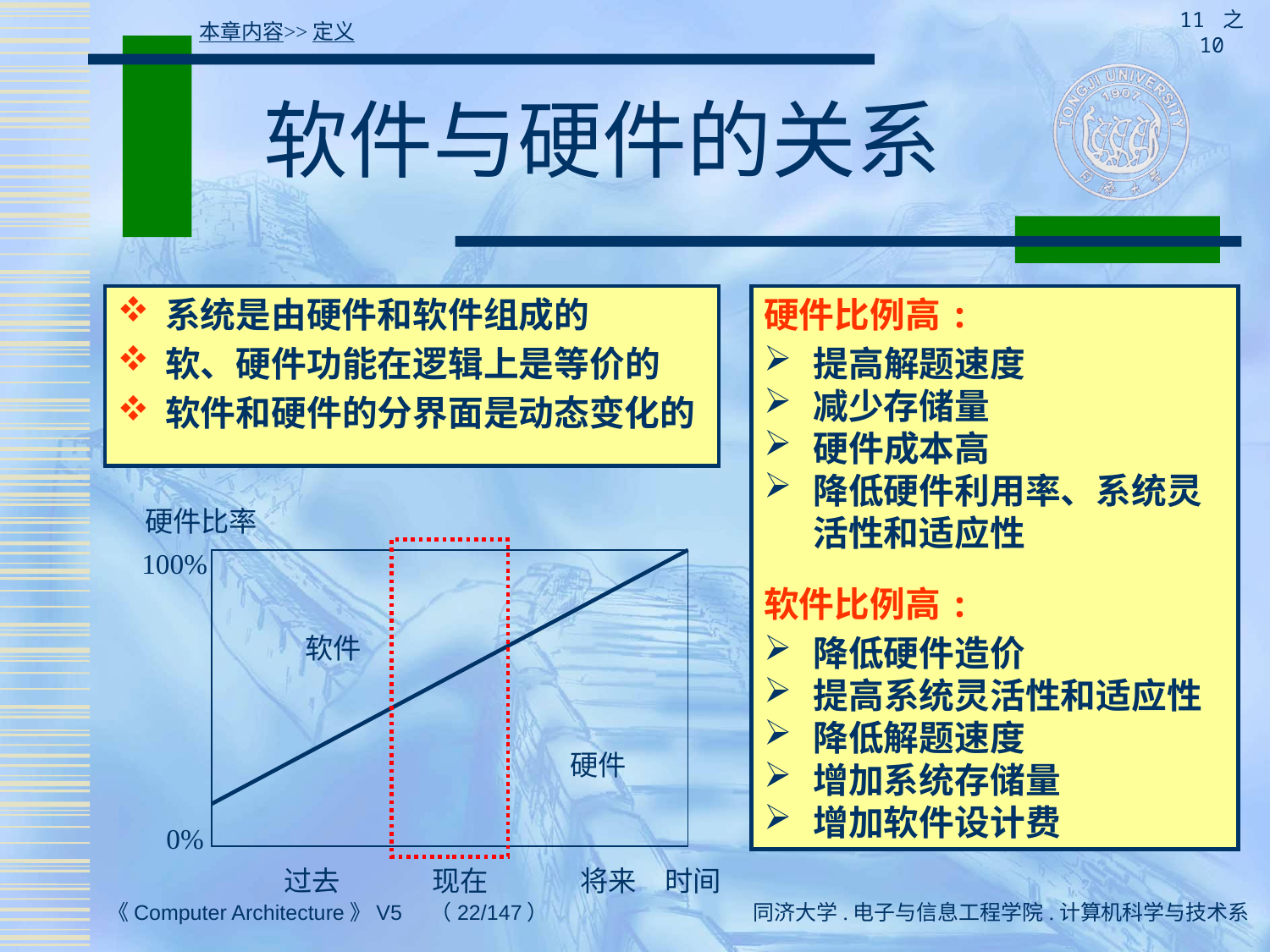

11 之 10
本章内容>>定义
# 软件与硬件的关系
系统是由硬件和软件组成的
软、硬件功能在逻辑上是等价的
软件和硬件的分界面是动态变化的
硬件比例高:
提高解题速度
减少存储量
硬件成本高
降低硬件利用率、系统灵活性和适应性
软件比例高:
降低硬件造价
提高系统灵活性和适应性
降低解题速度
增加系统存储量
增加软件设计费
硬件比率
100%

软件
硬件
0%
过去
现在
将来
时间